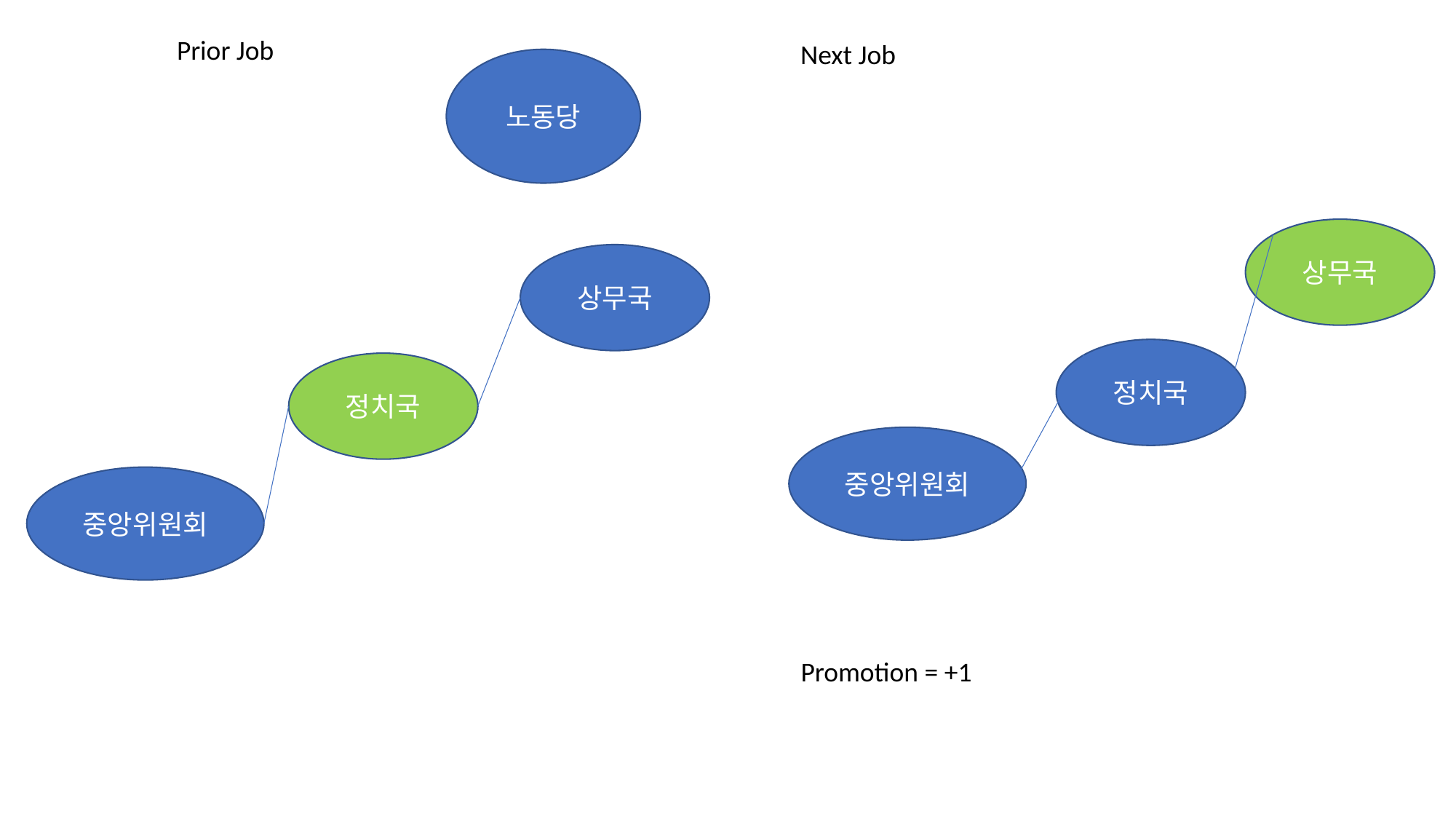

Prior Job
Next Job
노동당
상무국
상무국
정치국
정치국
중앙위원회
중앙위원회
Promotion = +1